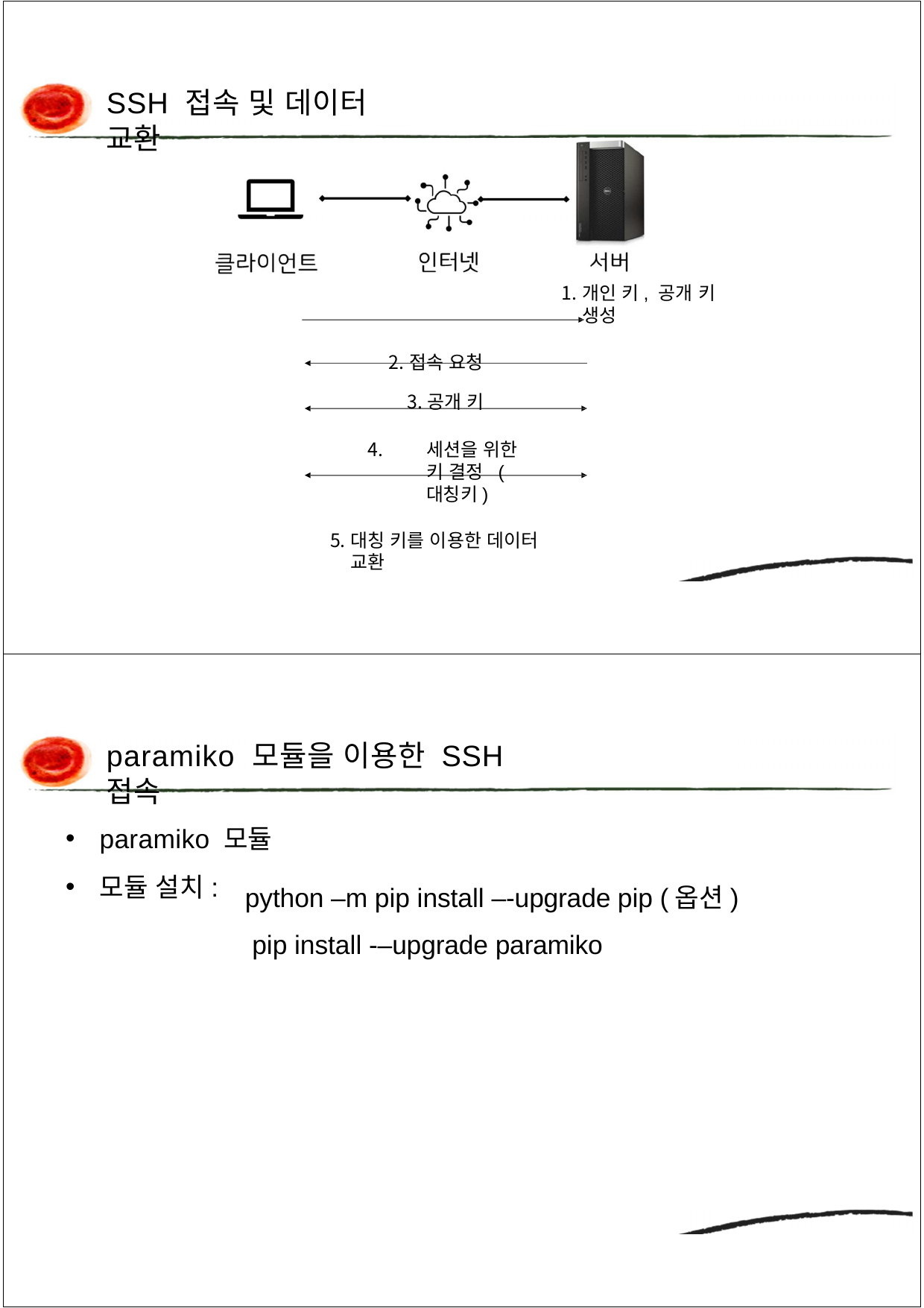

SSH 접속 및 데이터 교환

개인 키, 공개 키 생성

접속 요청
공개 키

세션을 위한 키 결정  (대칭키)

대칭 키를 이용한 데이터 교환

paramiko 모듈을 이용한 SSH 접속
paramiko 모듈
모듈 설치:
python –m pip install –-upgrade pip (옵션)  pip install -–upgrade paramiko